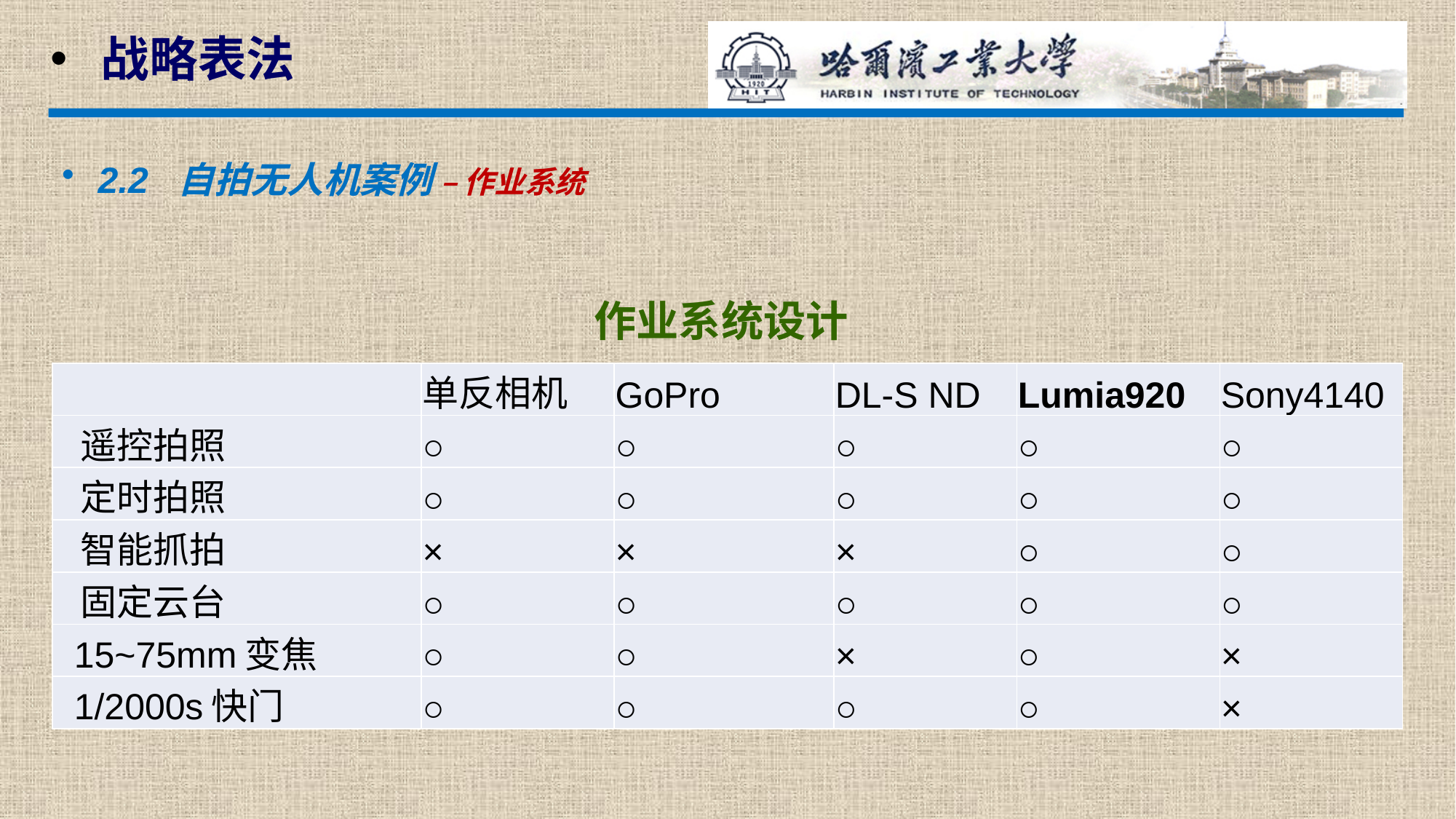

战略表法
 2.2  自拍无人机案例 – 作业系统
作业系统设计
|  | 单反相机 | GoPro | DL-S ND | Lumia920 | Sony4140 |
| --- | --- | --- | --- | --- | --- |
| 遥控拍照 | ○ | ○ | ○ | ○ | ○ |
| 定时拍照 | ○ | ○ | ○ | ○ | ○ |
| 智能抓拍 | × | × | × | ○ | ○ |
| 固定云台 | ○ | ○ | ○ | ○ | ○ |
| 15~75mm变焦 | ○ | ○ | × | ○ | × |
| 1/2000s快门 | ○ | ○ | ○ | ○ | × |